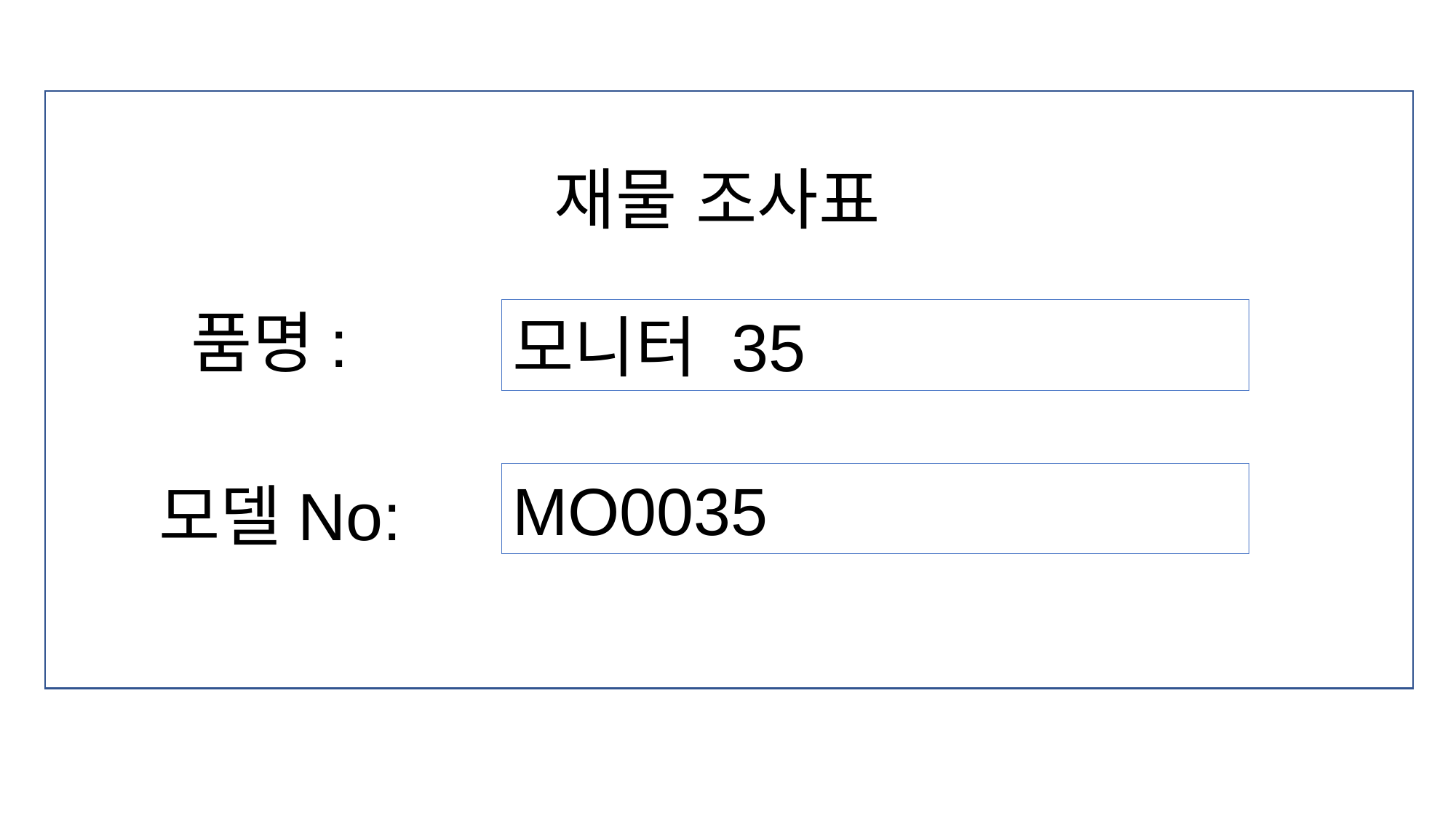

재물 조사표
품명:
모니터 35
MO0035
모델No: